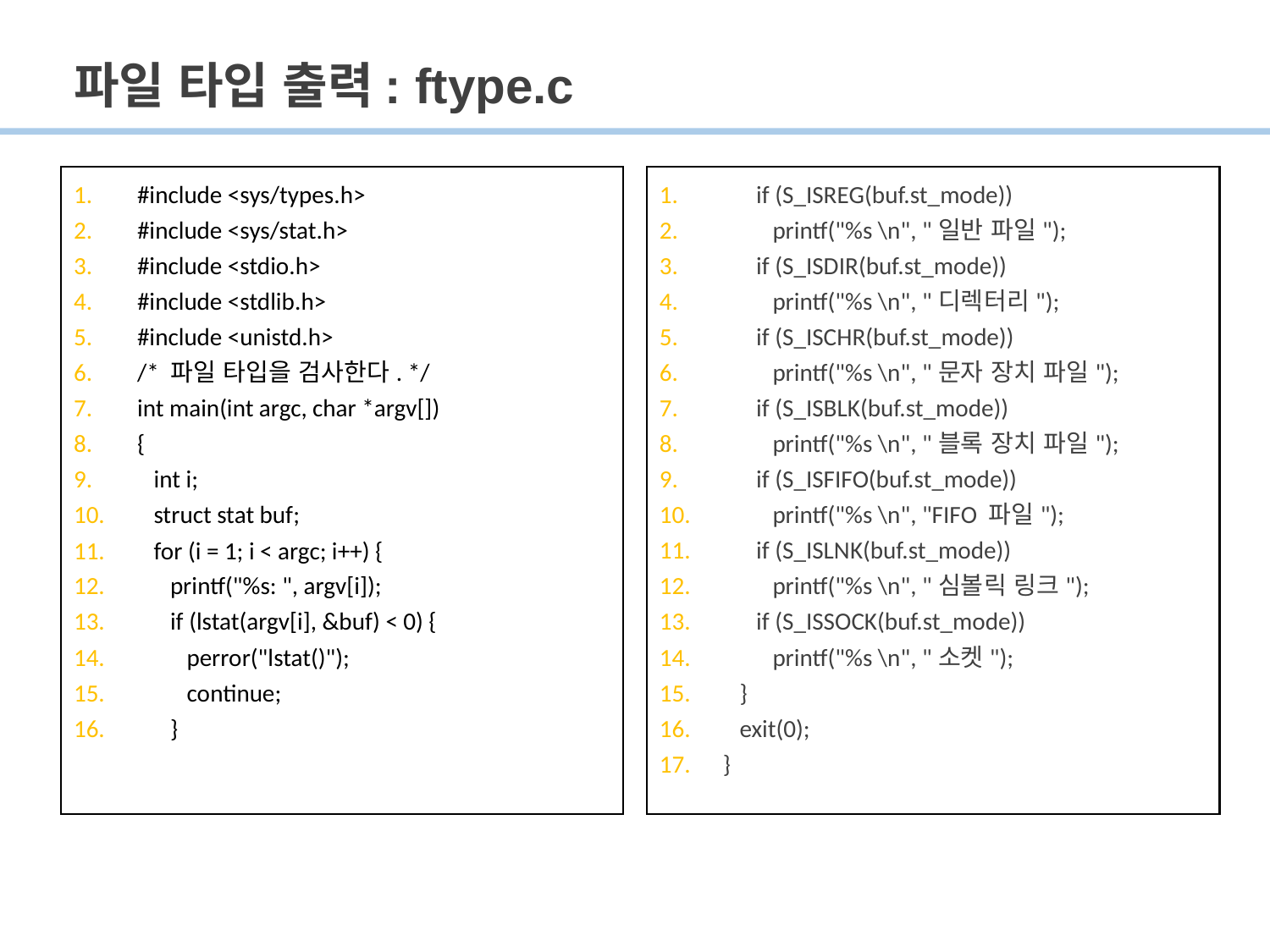

# 파일 타입 출력: ftype.c
      if (S_ISREG(buf.st_mode))
         printf("%s \n", "일반 파일");
      if (S_ISDIR(buf.st_mode))
         printf("%s \n", "디렉터리");
      if (S_ISCHR(buf.st_mode))
         printf("%s \n", "문자 장치 파일");
      if (S_ISBLK(buf.st_mode))
         printf("%s \n", "블록 장치 파일");
      if (S_ISFIFO(buf.st_mode))
         printf("%s \n", "FIFO 파일");
      if (S_ISLNK(buf.st_mode))
         printf("%s \n", "심볼릭 링크");
      if (S_ISSOCK(buf.st_mode))
         printf("%s \n", "소켓");
   }
   exit(0);
}
#include <sys/types.h>
#include <sys/stat.h>
#include <stdio.h>
#include <stdlib.h>
#include <unistd.h>
/* 파일 타입을 검사한다. */
int main(int argc, char *argv[])
{
   int i;
   struct stat buf;
   for (i = 1; i < argc; i++) {
      printf("%s: ", argv[i]);
      if (lstat(argv[i], &buf) < 0) {
         perror("lstat()");
         continue;
      }